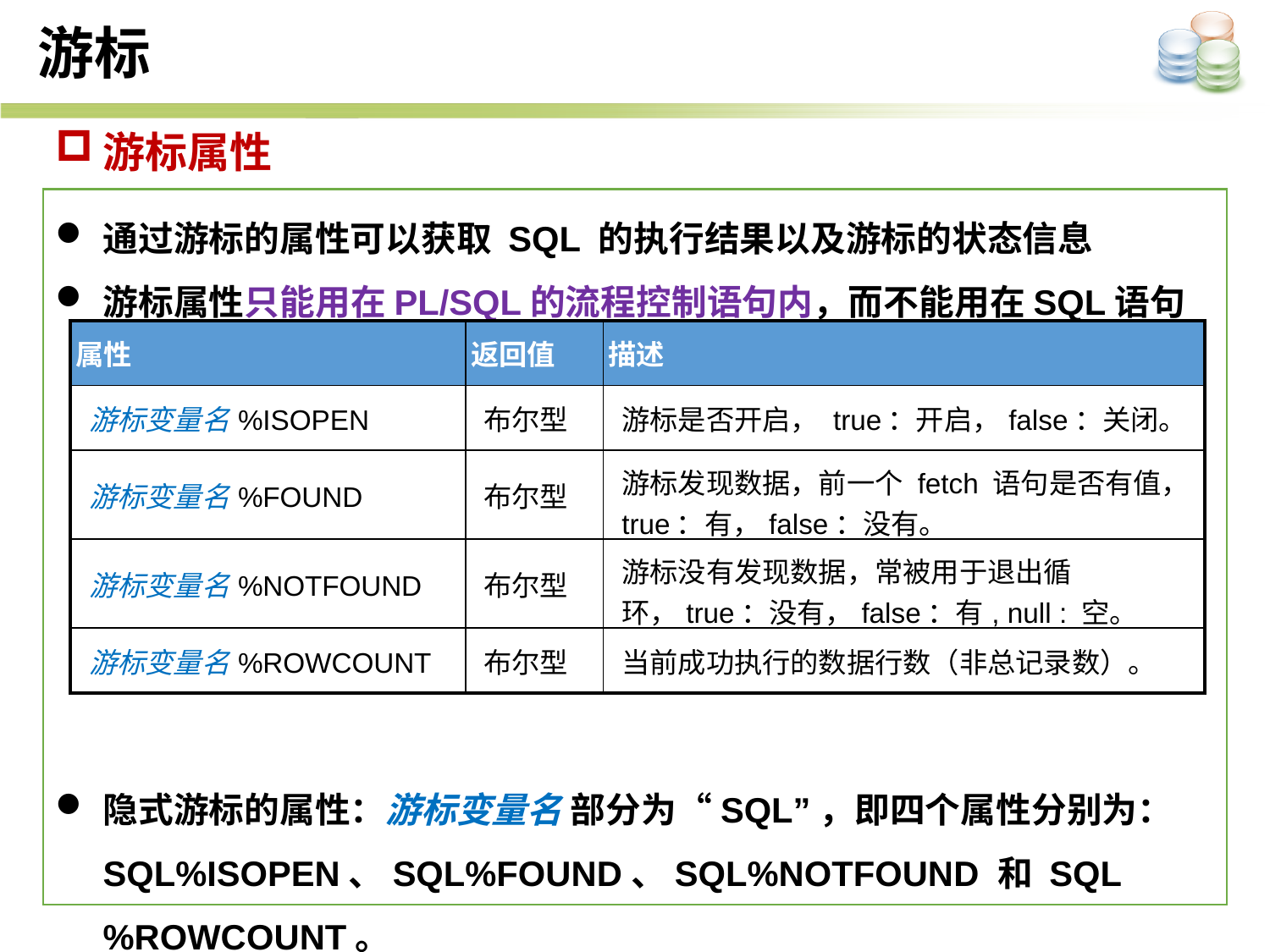

游标
游标属性
通过游标的属性可以获取 SQL 的执行结果以及游标的状态信息
游标属性只能用在PL/SQL的流程控制语句内，而不能用在SQL语句内

隐式游标的属性：游标变量名 部分为“SQL”，即四个属性分别为：SQL%ISOPEN、SQL%FOUND、SQL%NOTFOUND 和 SQL%ROWCOUNT。
| 属性 | 返回值 | 描述 |
| --- | --- | --- |
| 游标变量名%ISOPEN | 布尔型 | 游标是否开启， true：开启，false：关闭。 |
| 游标变量名%FOUND | 布尔型 | 游标发现数据，前一个 fetch 语句是否有值，true：有，false：没有。 |
| 游标变量名%NOTFOUND | 布尔型 | 游标没有发现数据，常被用于退出循环，true：没有，false：有, null : 空。 |
| 游标变量名%ROWCOUNT | 布尔型 | 当前成功执行的数据行数（非总记录数）。 |
21